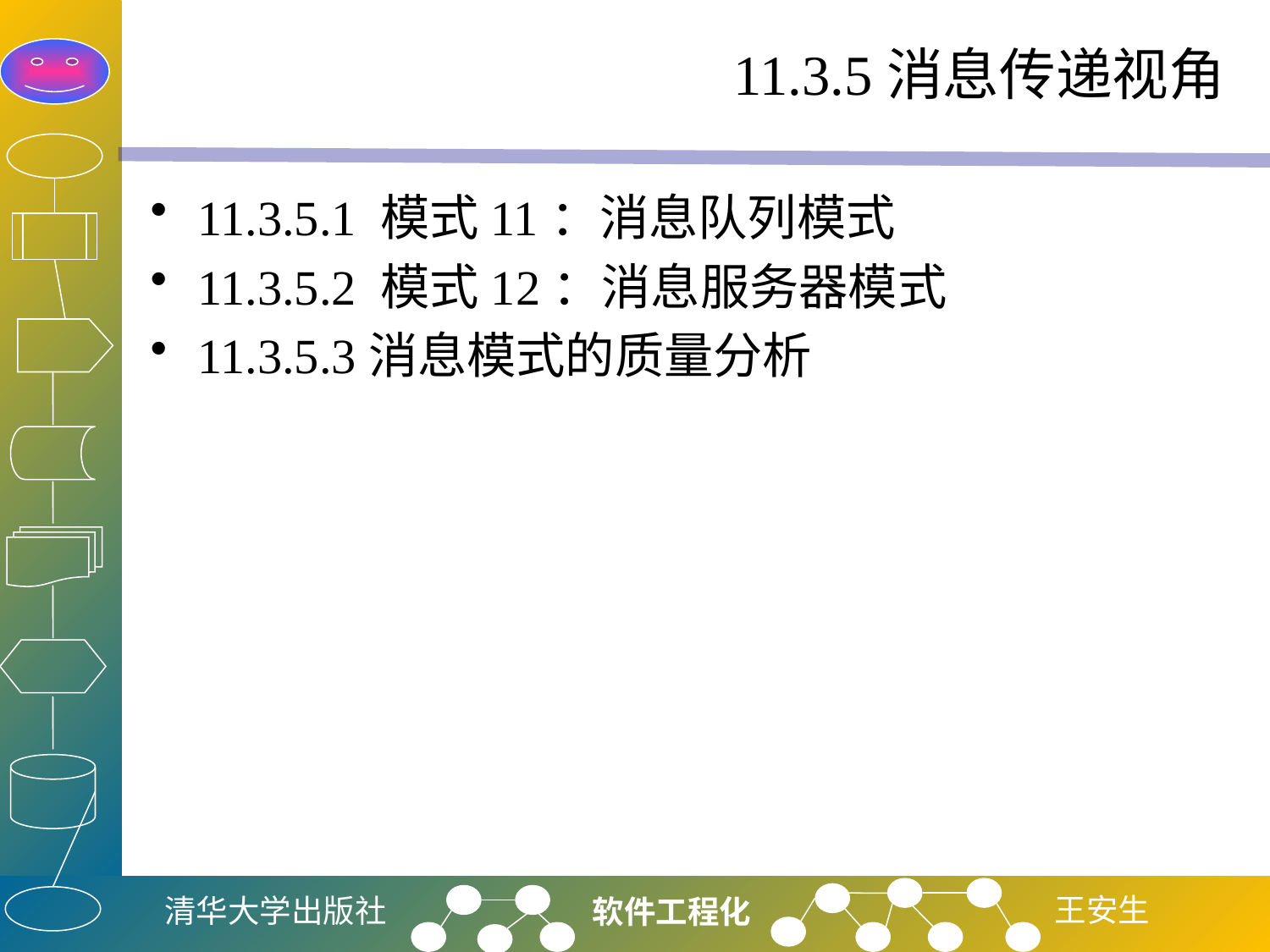

# 11.3.5消息传递视角
11.3.5.1 模式11：消息队列模式
11.3.5.2 模式12：消息服务器模式
11.3.5.3消息模式的质量分析